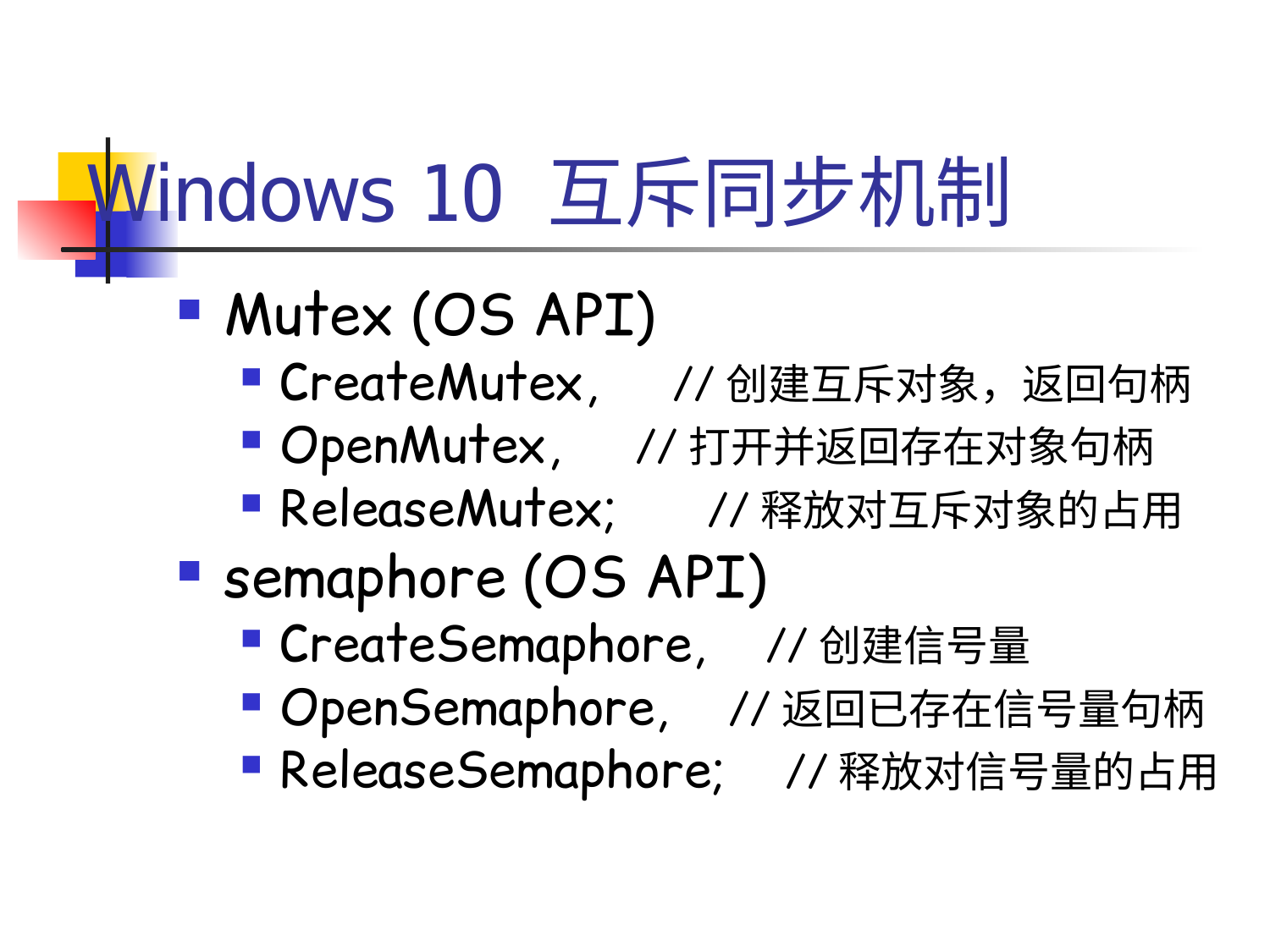

# Windows 10 互斥同步机制
Mutex (OS API)
CreateMutex,     //创建互斥对象，返回句柄
OpenMutex,     //打开并返回存在对象句柄
ReleaseMutex;      //释放对互斥对象的占用
semaphore (OS API)
CreateSemaphore,    //创建信号量
OpenSemaphore,    //返回已存在信号量句柄
ReleaseSemaphore;    //释放对信号量的占用